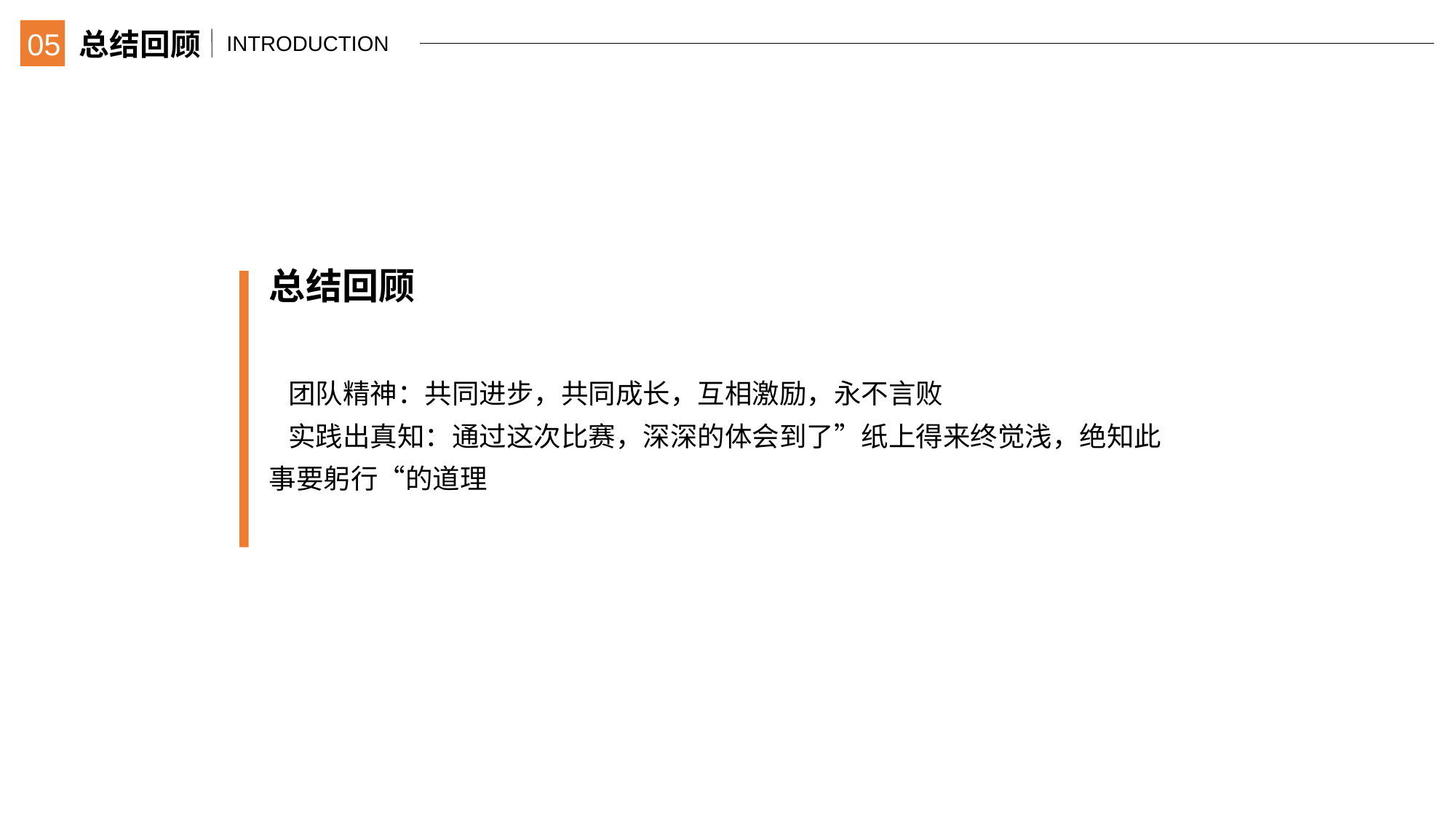

05
总结回顾

 INTRODUCTION
总结回顾

  团队精神：共同进步，共同成长，互相激励，永不言败言败相激励，永不言败
  实践出真知：通过这次比赛，深深的体会到了”纸上得来终觉浅，绝知此       	         事要躬行“的道理